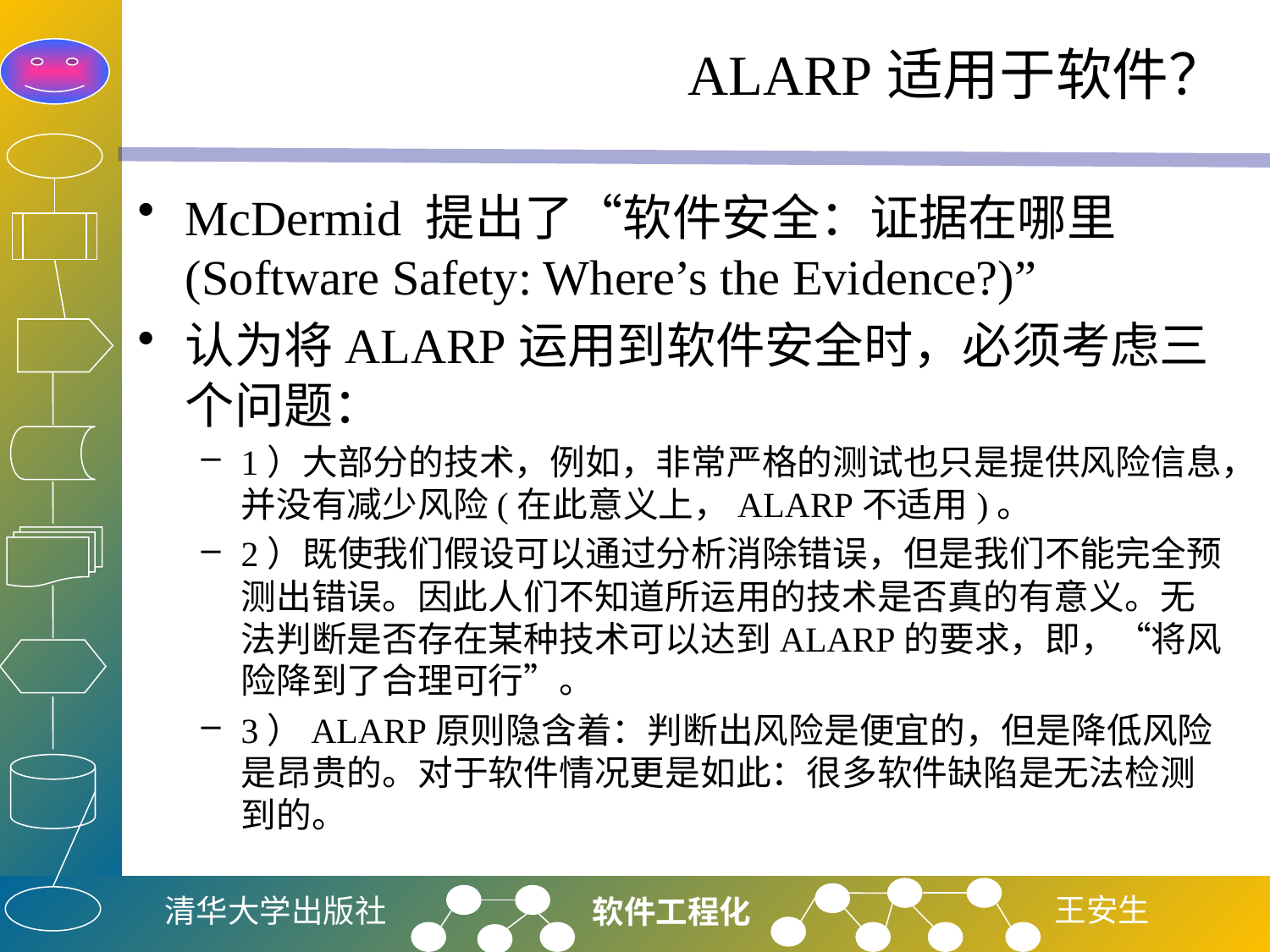

# ALARP适用于软件？
McDermid 提出了“软件安全：证据在哪里 (Software Safety: Where’s the Evidence?)”
认为将ALARP运用到软件安全时，必须考虑三个问题：
1）大部分的技术，例如，非常严格的测试也只是提供风险信息，并没有减少风险(在此意义上，ALARP不适用)。
2）既使我们假设可以通过分析消除错误，但是我们不能完全预测出错误。因此人们不知道所运用的技术是否真的有意义。无法判断是否存在某种技术可以达到ALARP的要求，即，“将风险降到了合理可行”。
3）ALARP原则隐含着：判断出风险是便宜的，但是降低风险是昂贵的。对于软件情况更是如此：很多软件缺陷是无法检测到的。